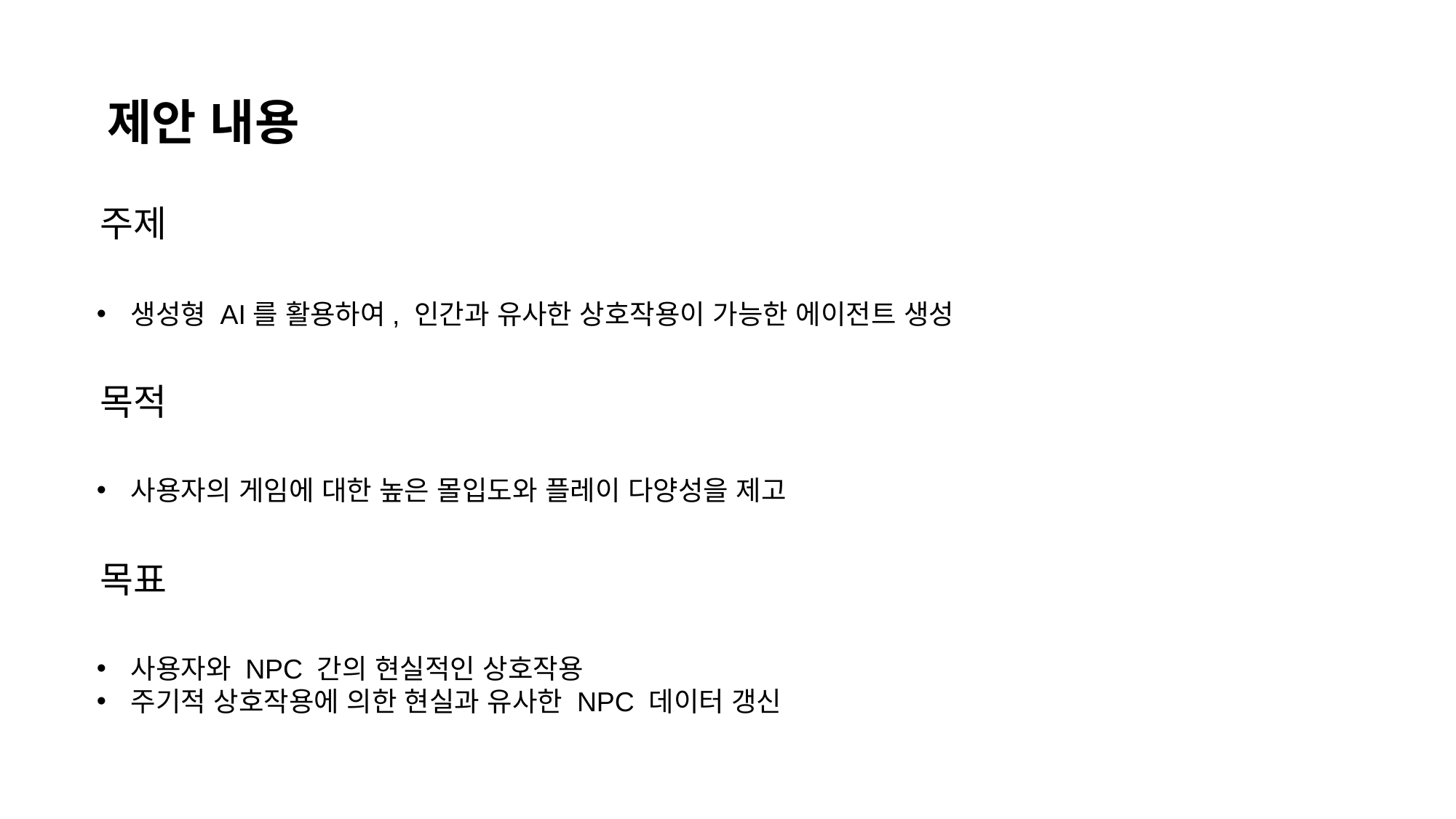

제안 내용
주제
생성형 AI를 활용하여, 인간과 유사한 상호작용이 가능한 에이전트 생성
목적
사용자의 게임에 대한 높은 몰입도와 플레이 다양성을 제고
목표
사용자와 NPC 간의 현실적인 상호작용
주기적 상호작용에 의한 현실과 유사한 NPC 데이터 갱신